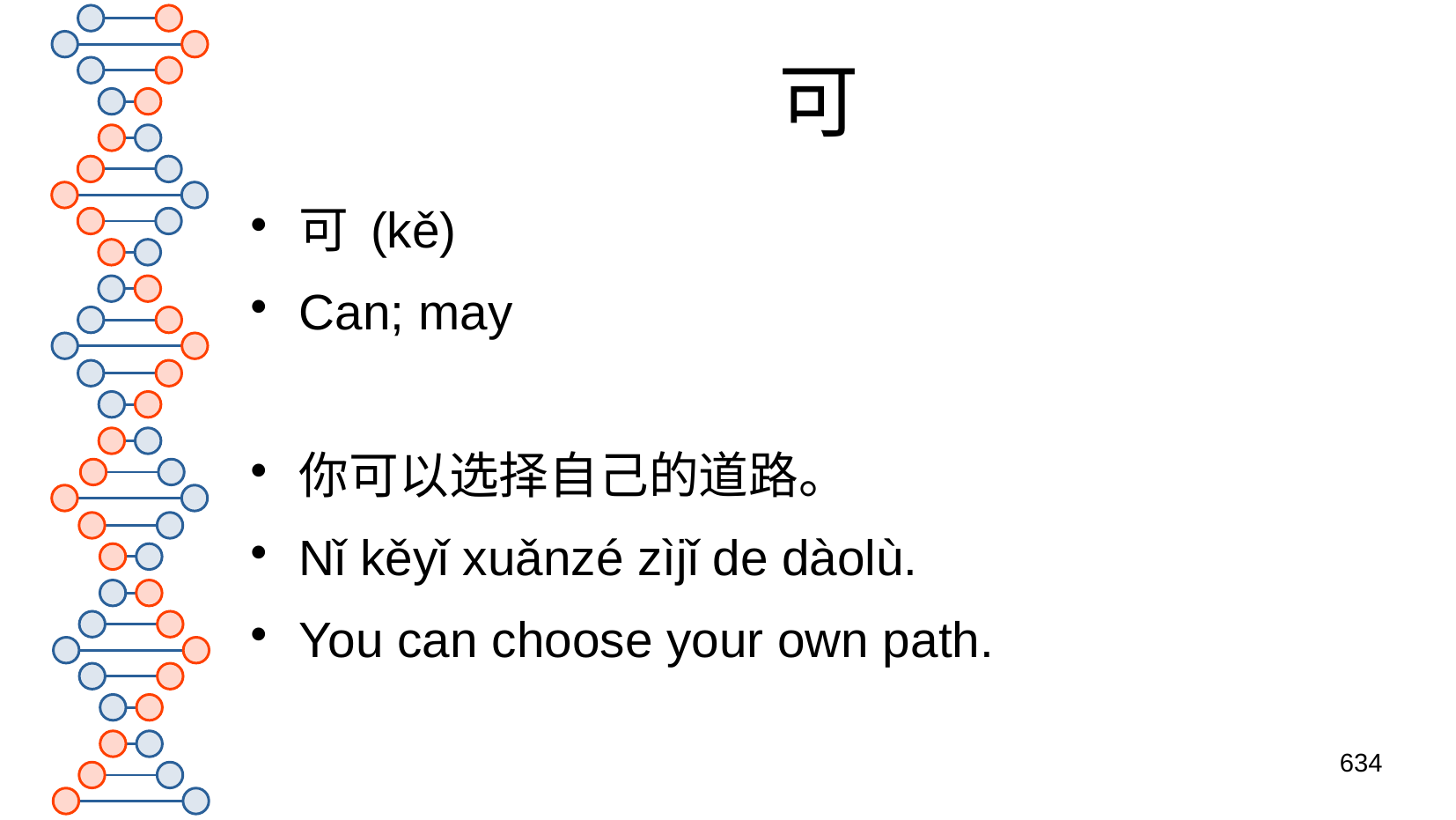

# 可
可 (kě)
Can; may

你可以选择自己的道路。
Nǐ kěyǐ xuǎnzé zìjǐ de dàolù.
You can choose your own path.
634